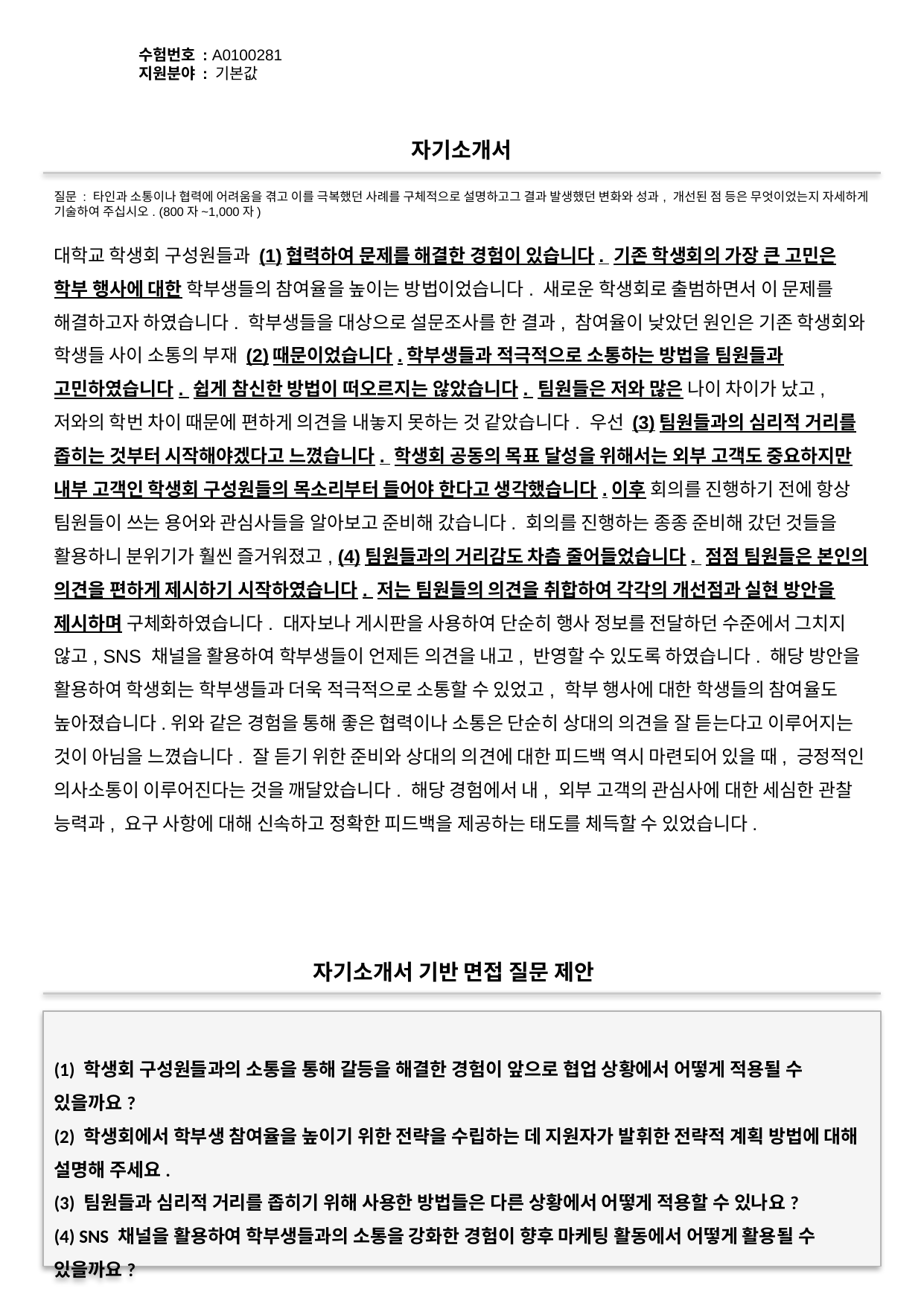

수험번호 : A0100281
지원분야 : 기본값
#

자기소개서

질문 : 타인과 소통이나 협력에 어려움을 겪고 이를 극복했던 사례를 구체적으로 설명하고그 결과 발생했던 변화와 성과, 개선된 점 등은 무엇이었는지 자세하게 기술하여 주십시오. (800자~1,000자)

대학교 학생회 구성원들과 (1)협력하여 문제를 해결한 경험이 있습니다. 기존 학생회의 가장 큰 고민은 학부 행사에 대한 학부생들의 참여율을 높이는 방법이었습니다. 새로운 학생회로 출범하면서 이 문제를 해결하고자 하였습니다. 학부생들을 대상으로 설문조사를 한 결과, 참여율이 낮았던 원인은 기존 학생회와 학생들 사이 소통의 부재 (2)때문이었습니다.학부생들과 적극적으로 소통하는 방법을 팀원들과 고민하였습니다. 쉽게 참신한 방법이 떠오르지는 않았습니다. 팀원들은 저와 많은 나이 차이가 났고, 저와의 학번 차이 때문에 편하게 의견을 내놓지 못하는 것 같았습니다. 우선 (3)팀원들과의 심리적 거리를 좁히는 것부터 시작해야겠다고 느꼈습니다. 학생회 공동의 목표 달성을 위해서는 외부 고객도 중요하지만 내부 고객인 학생회 구성원들의 목소리부터 들어야 한다고 생각했습니다.이후 회의를 진행하기 전에 항상 팀원들이 쓰는 용어와 관심사들을 알아보고 준비해 갔습니다. 회의를 진행하는 종종 준비해 갔던 것들을 활용하니 분위기가 훨씬 즐거워졌고, (4)팀원들과의 거리감도 차츰 줄어들었습니다. 점점 팀원들은 본인의 의견을 편하게 제시하기 시작하였습니다. 저는 팀원들의 의견을 취합하여 각각의 개선점과 실현 방안을 제시하며 구체화하였습니다. 대자보나 게시판을 사용하여 단순히 행사 정보를 전달하던 수준에서 그치지 않고, SNS 채널을 활용하여 학부생들이 언제든 의견을 내고, 반영할 수 있도록 하였습니다. 해당 방안을 활용하여 학생회는 학부생들과 더욱 적극적으로 소통할 수 있었고, 학부 행사에 대한 학생들의 참여율도 높아졌습니다.위와 같은 경험을 통해 좋은 협력이나 소통은 단순히 상대의 의견을 잘 듣는다고 이루어지는 것이 아님을 느꼈습니다. 잘 듣기 위한 준비와 상대의 의견에 대한 피드백 역시 마련되어 있을 때, 긍정적인 의사소통이 이루어진다는 것을 깨달았습니다. 해당 경험에서 내, 외부 고객의 관심사에 대한 세심한 관찰 능력과, 요구 사항에 대해 신속하고 정확한 피드백을 제공하는 태도를 체득할 수 있었습니다.

자기소개서 기반 면접 질문 제안

(1) 학생회 구성원들과의 소통을 통해 갈등을 해결한 경험이 앞으로 협업 상황에서 어떻게 적용될 수 있을까요?
(2) 학생회에서 학부생 참여율을 높이기 위한 전략을 수립하는 데 지원자가 발휘한 전략적 계획 방법에 대해 설명해 주세요.
(3) 팀원들과 심리적 거리를 좁히기 위해 사용한 방법들은 다른 상황에서 어떻게 적용할 수 있나요?
(4) SNS 채널을 활용하여 학부생들과의 소통을 강화한 경험이 향후 마케팅 활동에서 어떻게 활용될 수 있을까요?